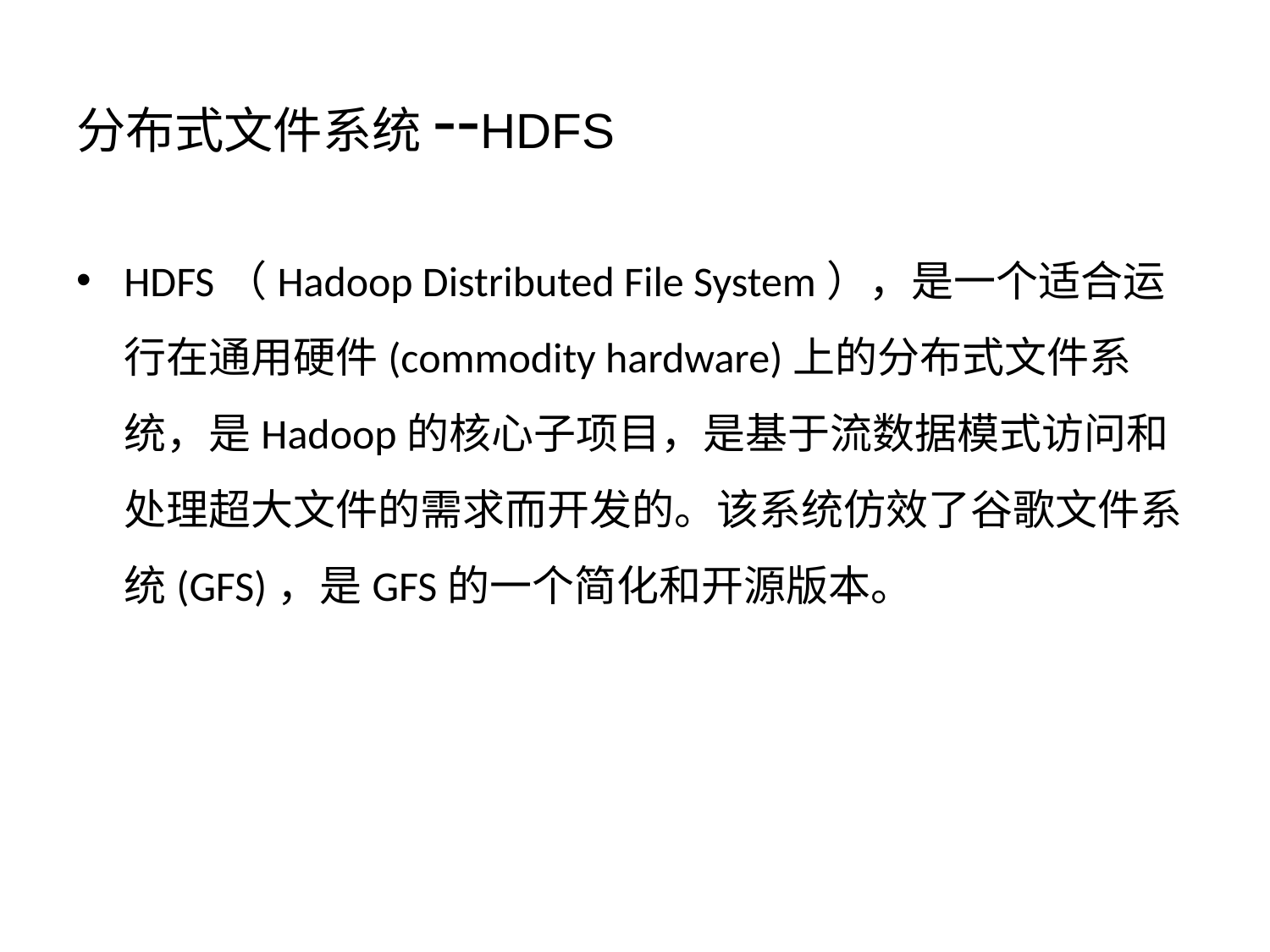

# 分布式文件系统--HDFS
HDFS（Hadoop Distributed File System），是一个适合运行在通用硬件(commodity hardware)上的分布式文件系统，是Hadoop的核心子项目，是基于流数据模式访问和处理超大文件的需求而开发的。该系统仿效了谷歌文件系统(GFS)，是GFS的一个简化和开源版本。